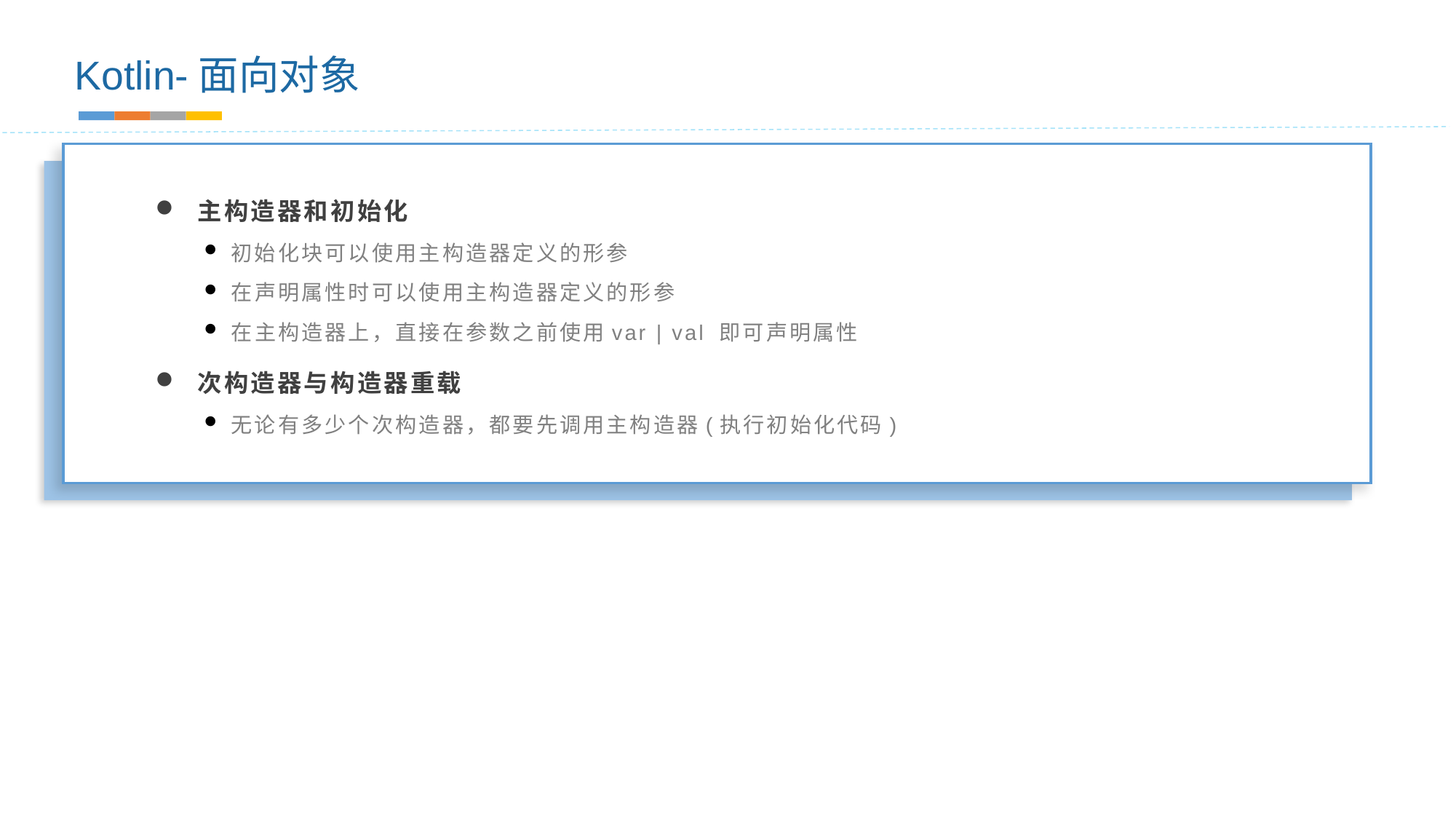

Kotlin-面向对象

主构造器和初始化
初始化块可以使用主构造器定义的形参
在声明属性时可以使用主构造器定义的形参
在主构造器上，直接在参数之前使用var | val 即可声明属性
次构造器与构造器重载
无论有多少个次构造器，都要先调用主构造器(执行初始化代码)